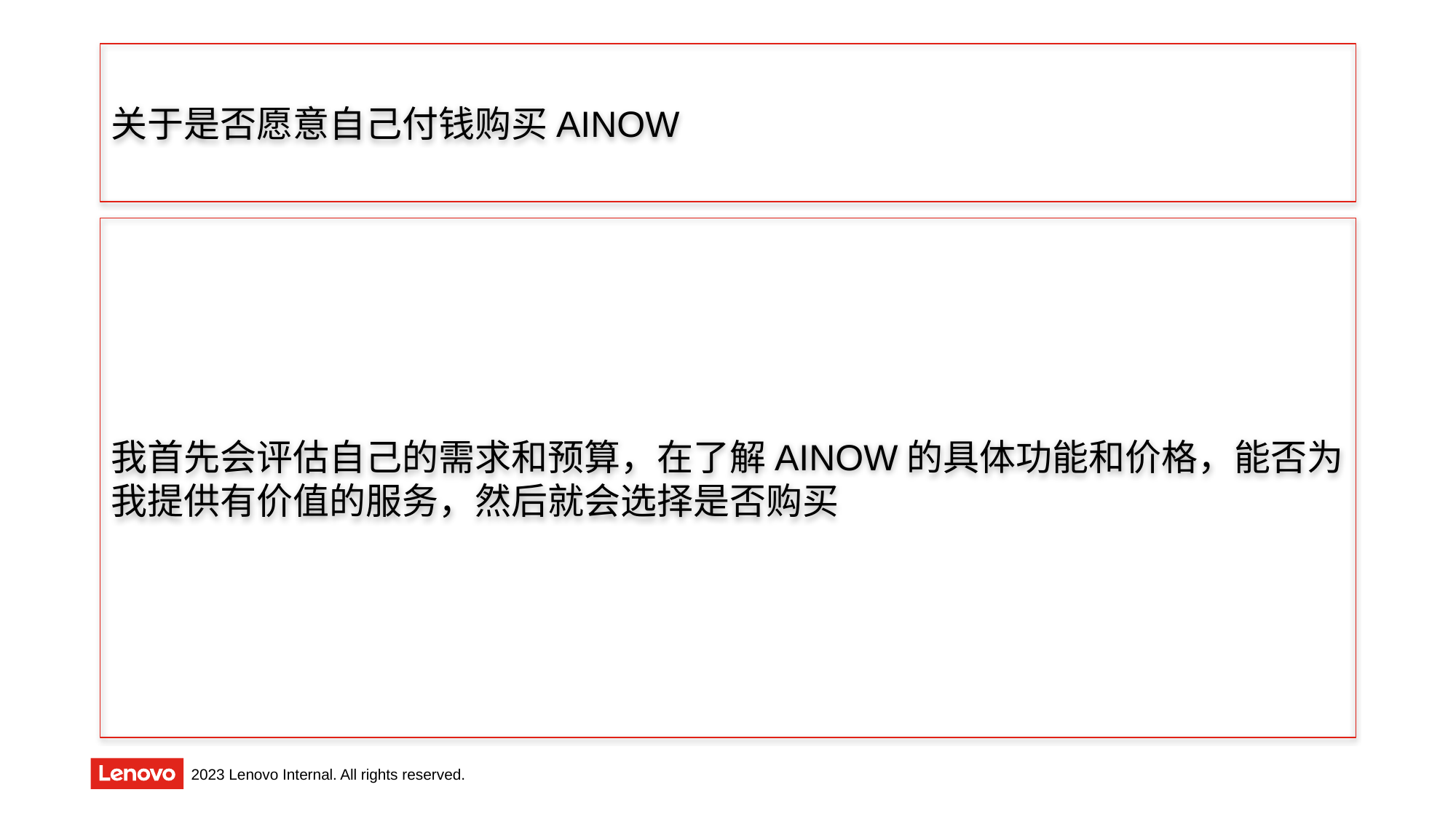

关于是否愿意自己付钱购买AINOW
我首先会评估自己的需求和预算，在了解AINOW的具体功能和价格，能否为我提供有价值的服务，然后就会选择是否购买